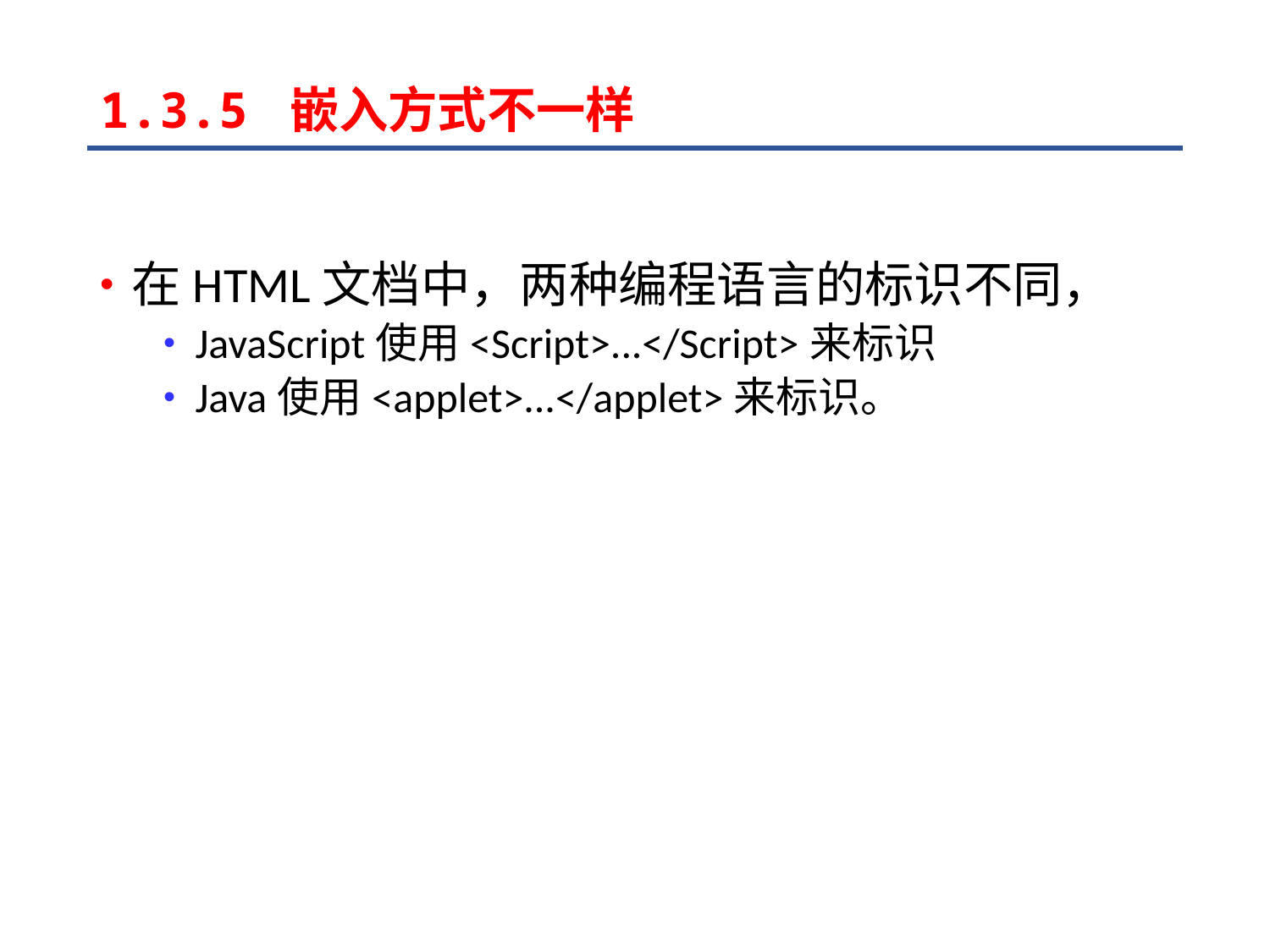

# 1.3.5 嵌入方式不一样
在HTML文档中，两种编程语言的标识不同，
JavaScript使用<Script>...</Script>来标识
Java使用<applet>...</applet>来标识。